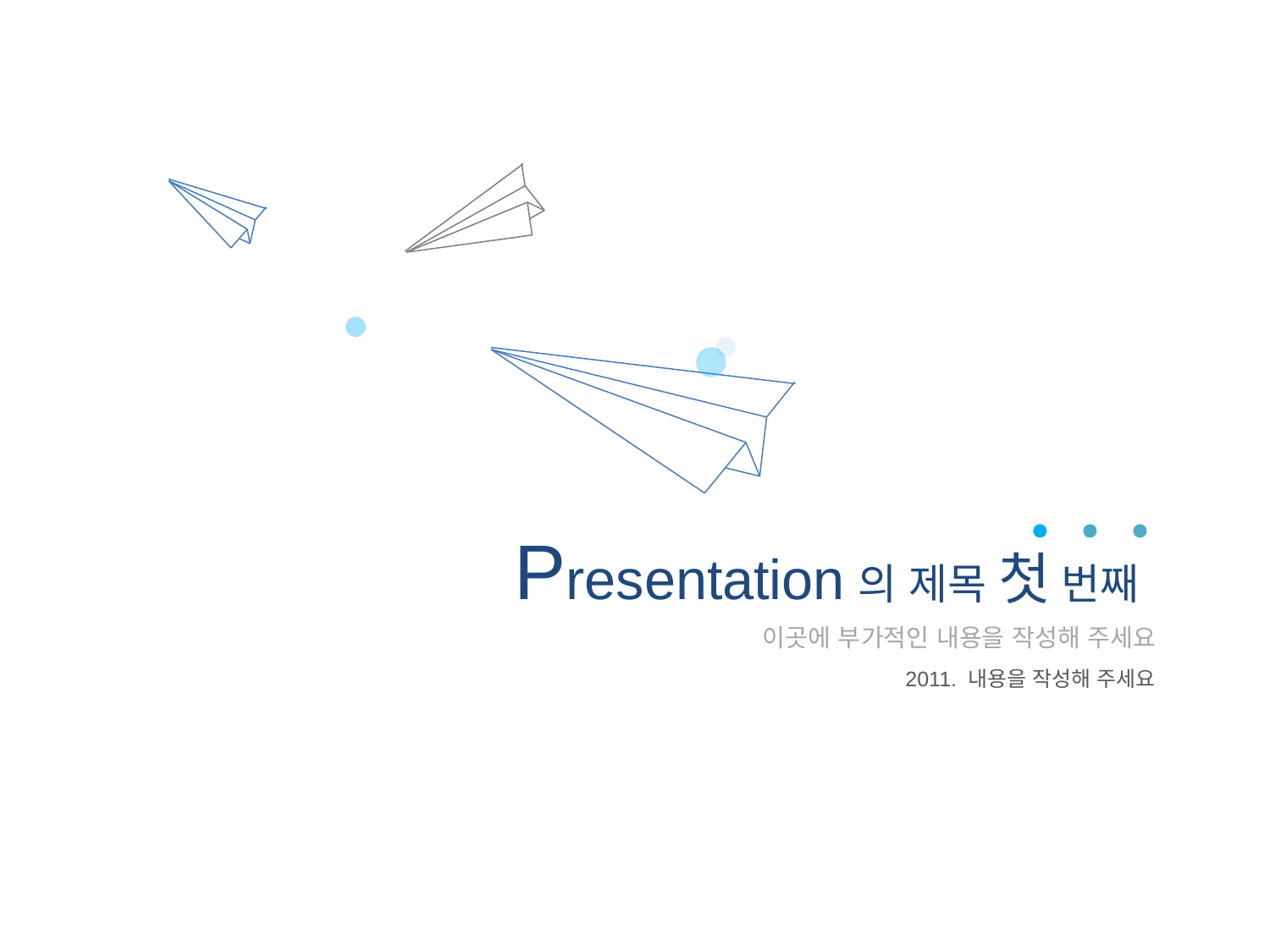

Presentation의 제목 첫 번째

이곳에 부가적인 내용을 작성해 주세요
2011. 내용을 작성해 주세요